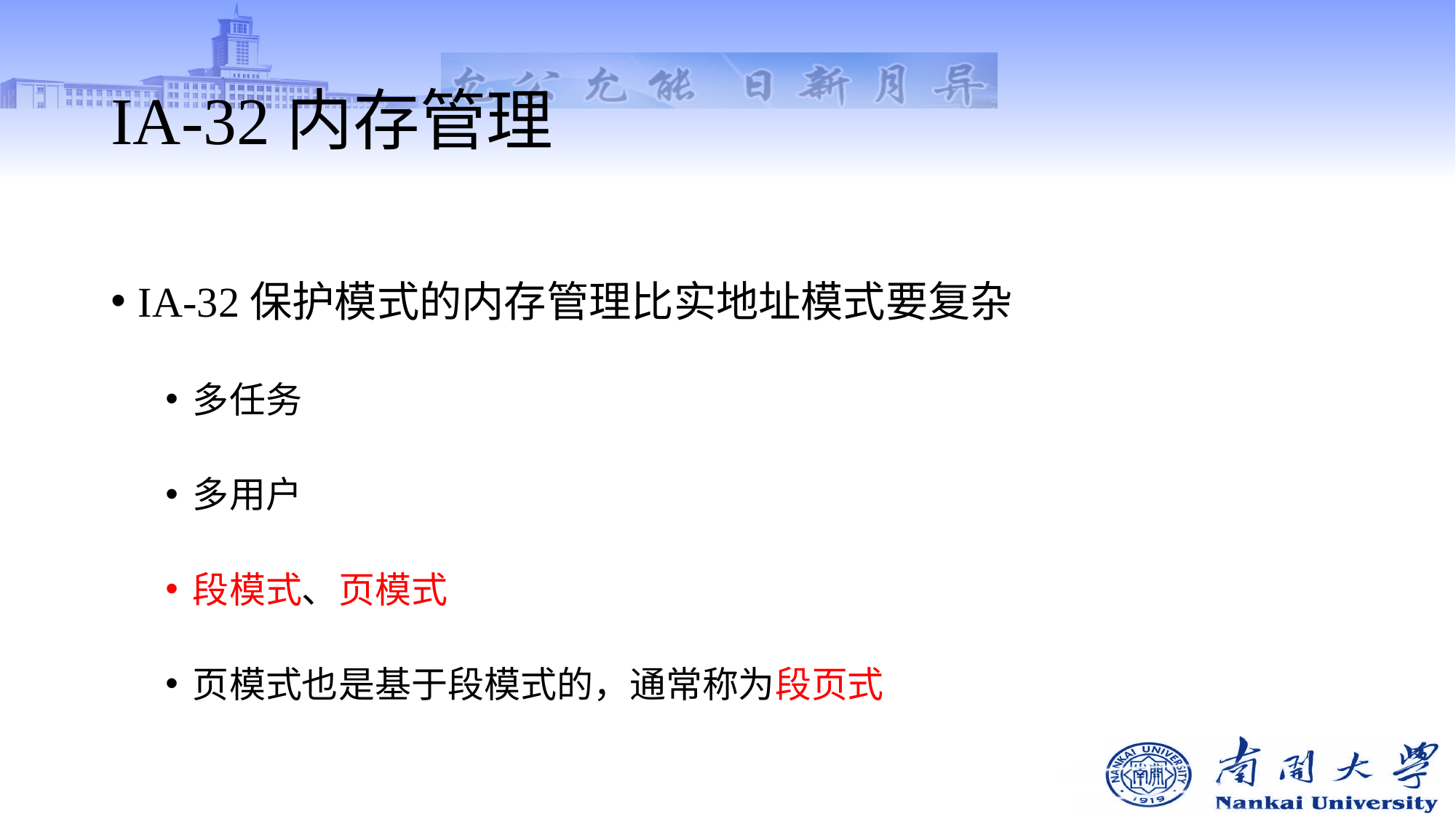

# IA-32内存管理
IA-32保护模式的内存管理比实地址模式要复杂
多任务
多用户
段模式、页模式
页模式也是基于段模式的，通常称为段页式